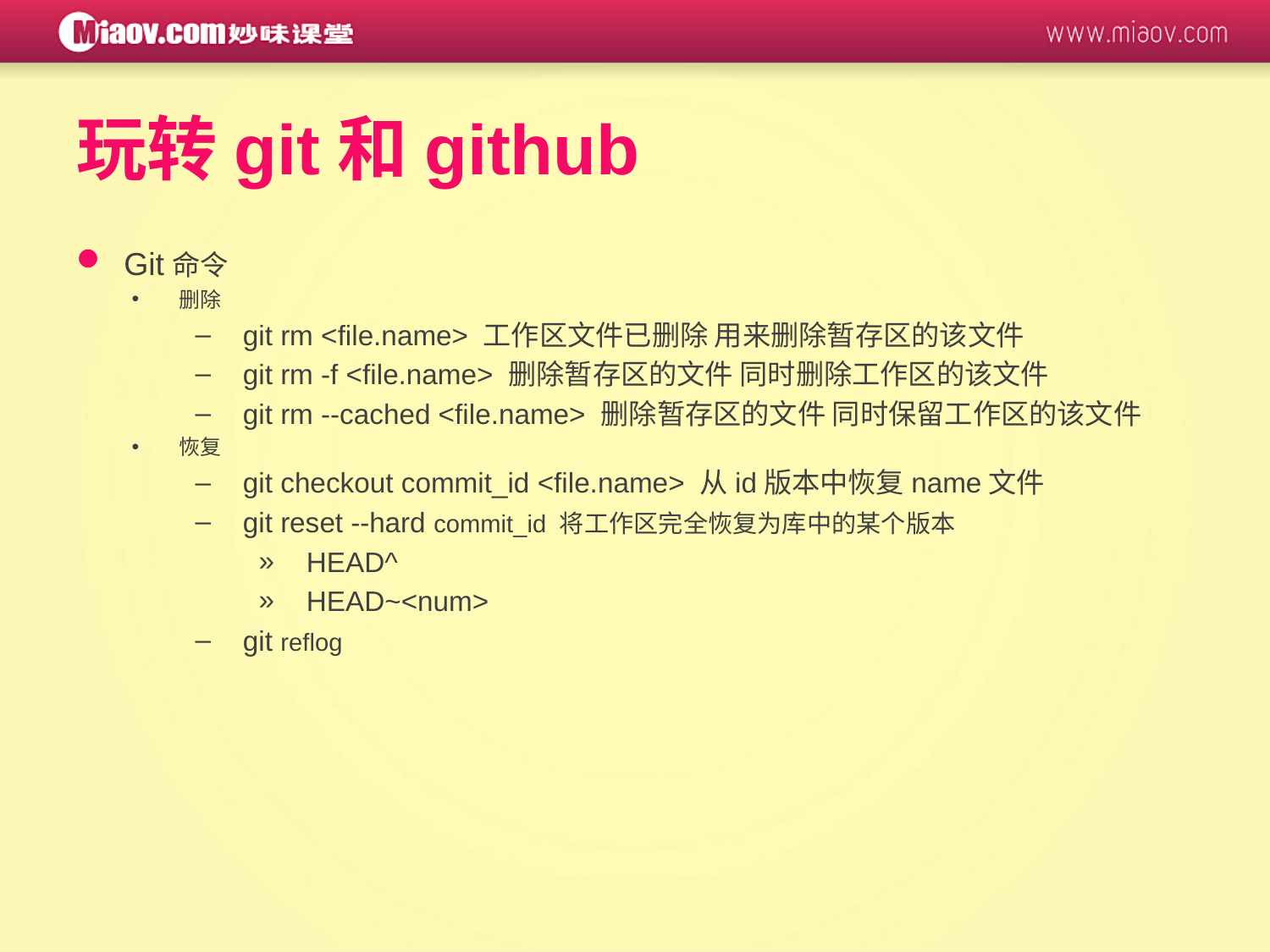

# 玩转git和github
Git命令
删除
git rm <file.name> 工作区文件已删除 用来删除暂存区的该文件
git rm -f <file.name> 删除暂存区的文件 同时删除工作区的该文件
git rm --cached <file.name> 删除暂存区的文件 同时保留工作区的该文件
恢复
git checkout commit_id <file.name> 从id版本中恢复name文件
git reset --hard commit_id 将工作区完全恢复为库中的某个版本
HEAD^
HEAD~<num>
git reflog